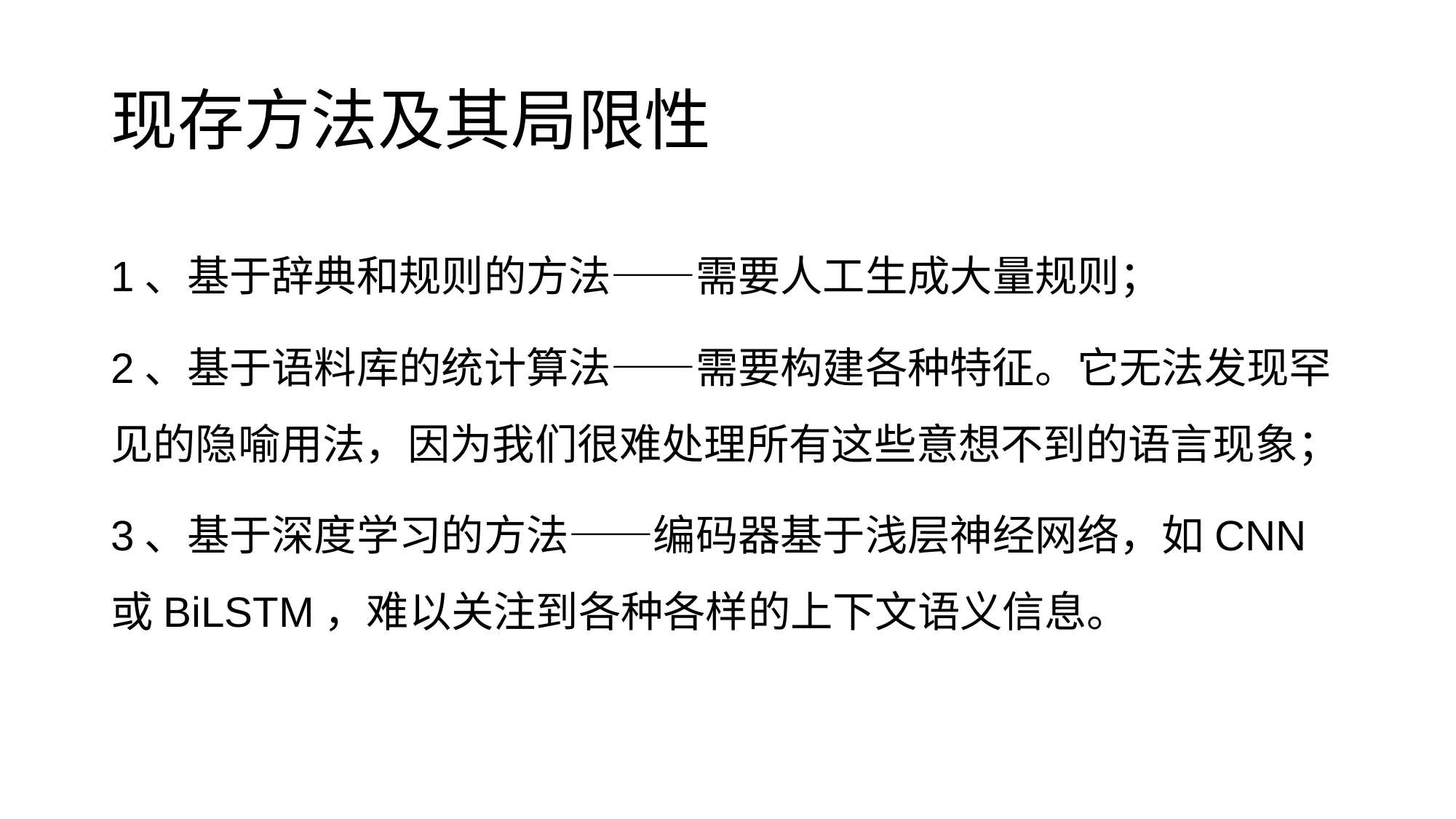

# 现存方法及其局限性
1、基于辞典和规则的方法——需要人工生成大量规则；
2、基于语料库的统计算法——需要构建各种特征。它无法发现罕见的隐喻用法，因为我们很难处理所有这些意想不到的语言现象；
3、基于深度学习的方法——编码器基于浅层神经网络，如CNN或BiLSTM，难以关注到各种各样的上下文语义信息。